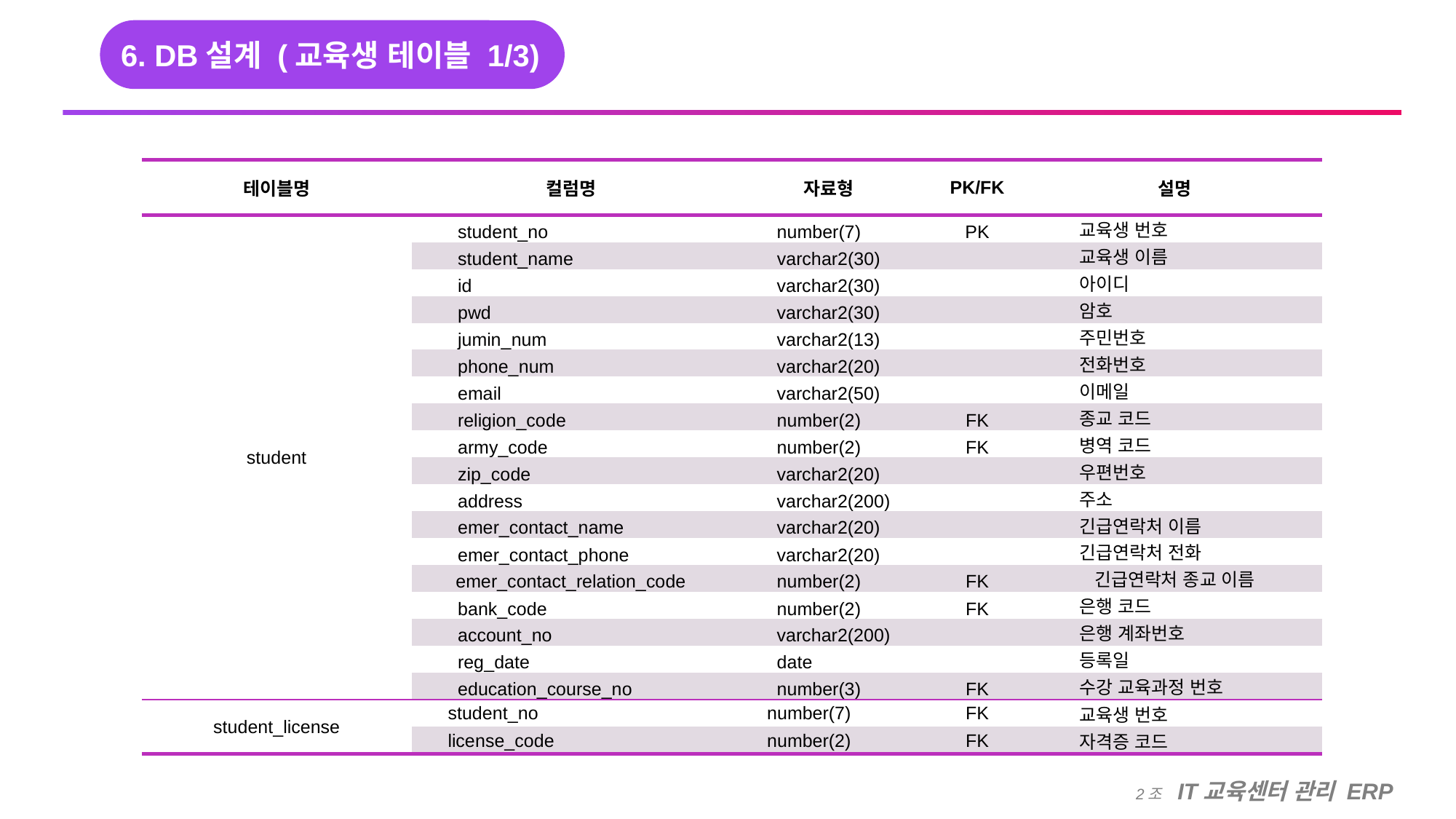

6. DB설계 (교육생 테이블 1/3)

| 테이블명 | 컬럼명 | 자료형 | PK/FK | 설명 |
| --- | --- | --- | --- | --- |
| student | student\_no | number(7) | PK | 교육생 번호 |
|  | student\_name | varchar2(30) |  | 교육생 이름 |
|  | id | varchar2(30) |  | 아이디 |
|  | pwd | varchar2(30) |  | 암호 |
|  | jumin\_num | varchar2(13) |  | 주민번호 |
|  | phone\_num | varchar2(20) |  | 전화번호 |
|  | email | varchar2(50) |  | 이메일 |
|  | religion\_code | number(2) | FK | 종교 코드 |
|  | army\_code | number(2) | FK | 병역 코드 |
|  | zip\_code | varchar2(20) |  | 우편번호 |
|  | address | varchar2(200) |  | 주소 |
|  | emer\_contact\_name | varchar2(20) |  | 긴급연락처 이름 |
|  | emer\_contact\_phone | varchar2(20) |  | 긴급연락처 전화 |
|  | emer\_contact\_relation\_code | number(2) | FK | 긴급연락처 종교 이름 |
|  | bank\_code | number(2) | FK | 은행 코드 |
|  | account\_no | varchar2(200) |  | 은행 계좌번호 |
|  | reg\_date | date |  | 등록일 |
|  | education\_course\_no | number(3) | FK | 수강 교육과정 번호 |
| student\_license | student\_no | number(7) | FK | 교육생 번호 |
|  | license\_code | number(2) | FK | 자격증 코드 |
2조 IT교육센터 관리 ERP